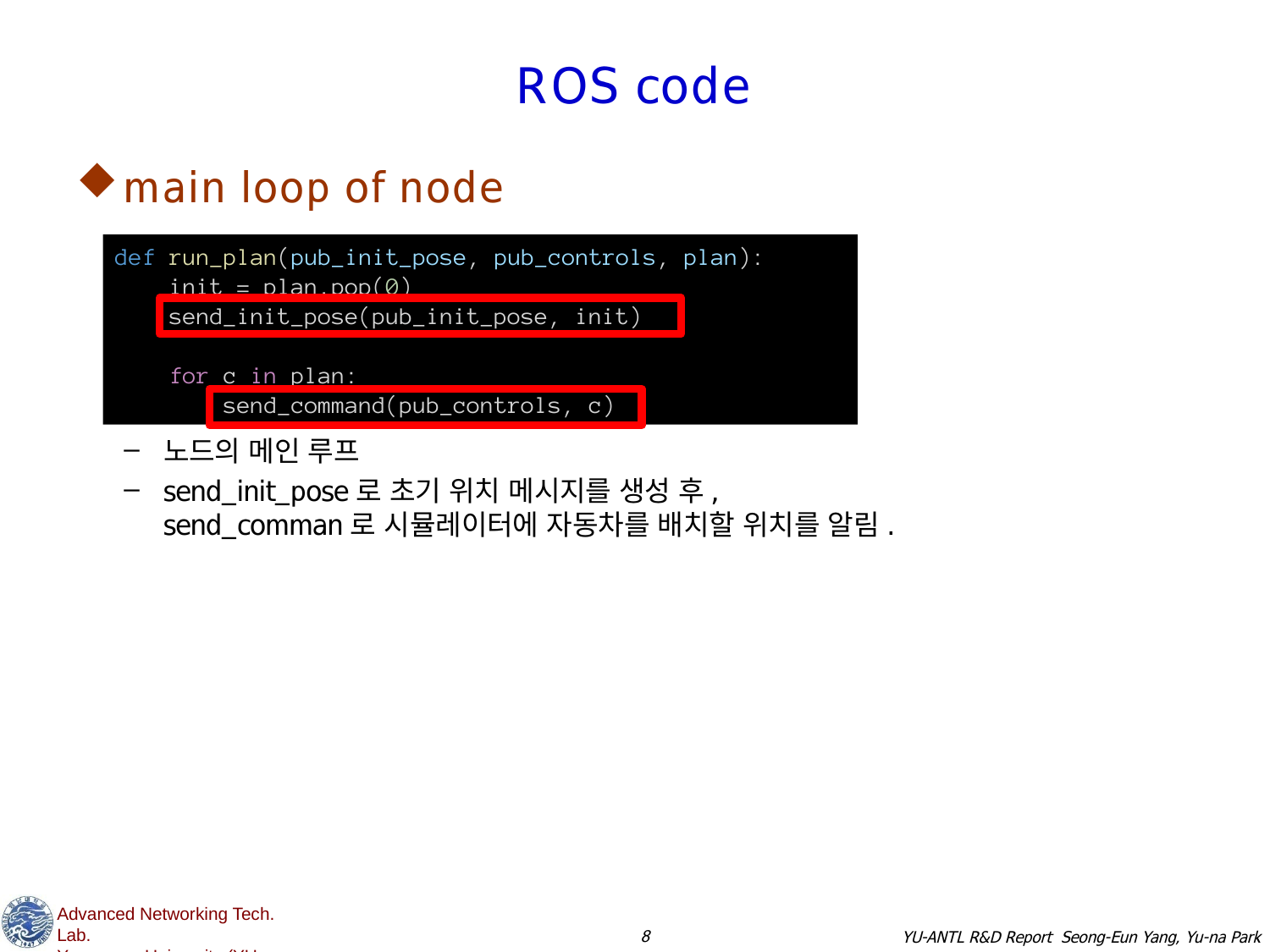

# ROS code
main loop of node

노드의 메인 루프
send_init_pose로 초기 위치 메시지를 생성 후,
send_comman로 시뮬레이터에 자동차를 배치할 위치를 알림.

def run_plan(pub_init_pose, pub_controls, plan):
    init = plan.pop(0)
    send_init_pose(pub_init_pose, init)
    for c in plan:
        send_command(pub_controls, c)